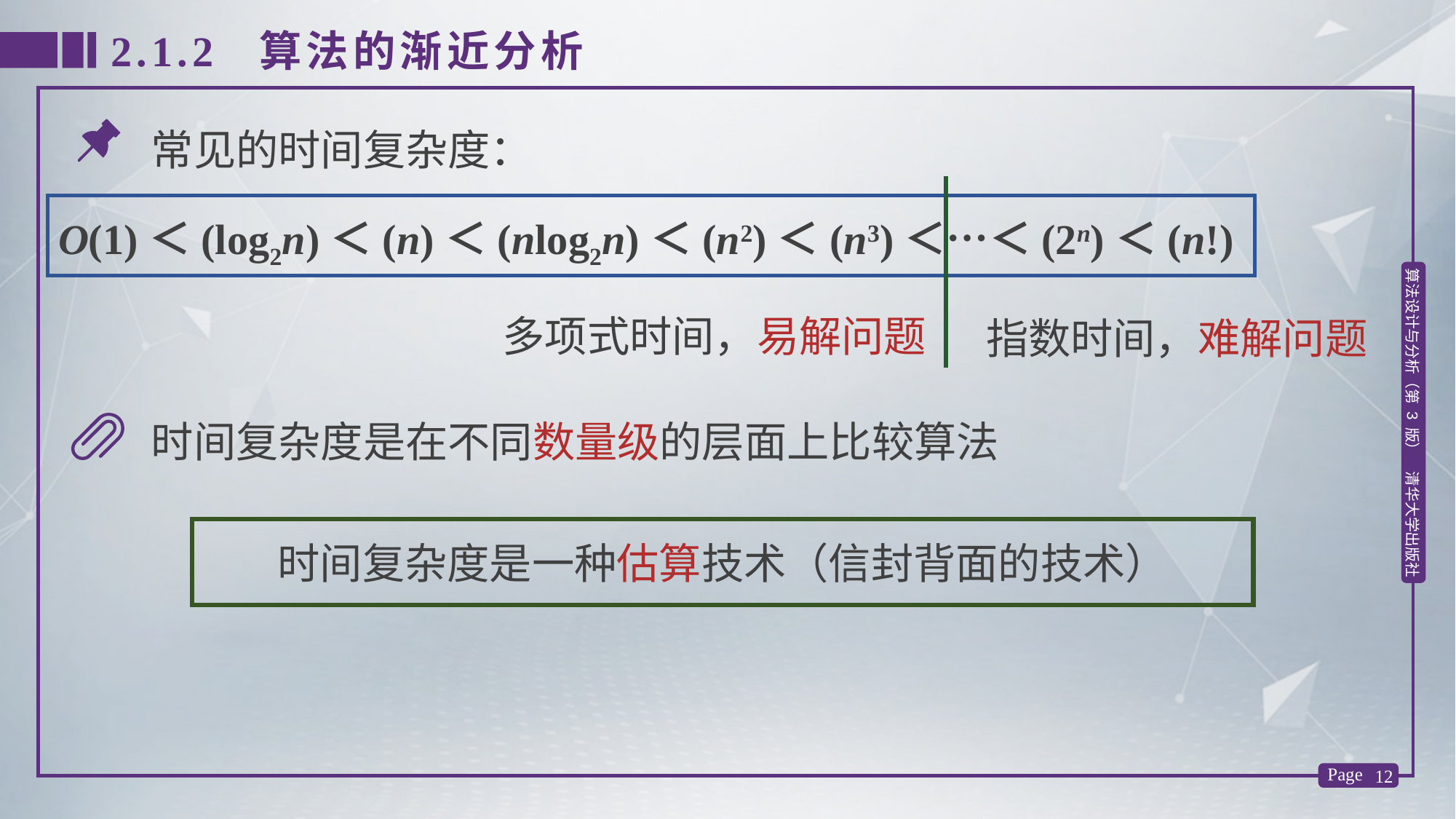

2.1.2  算法的渐近分析
常见的时间复杂度：

Ο(1)＜(log2n)＜(n)＜(nlog2n)＜(n2)＜(n3)＜…＜(2n)＜(n!)
多项式时间，易解问题
指数时间，难解问题
时间复杂度是在不同数量级的层面上比较算法

时间复杂度是一种估算技术（信封背面的技术）